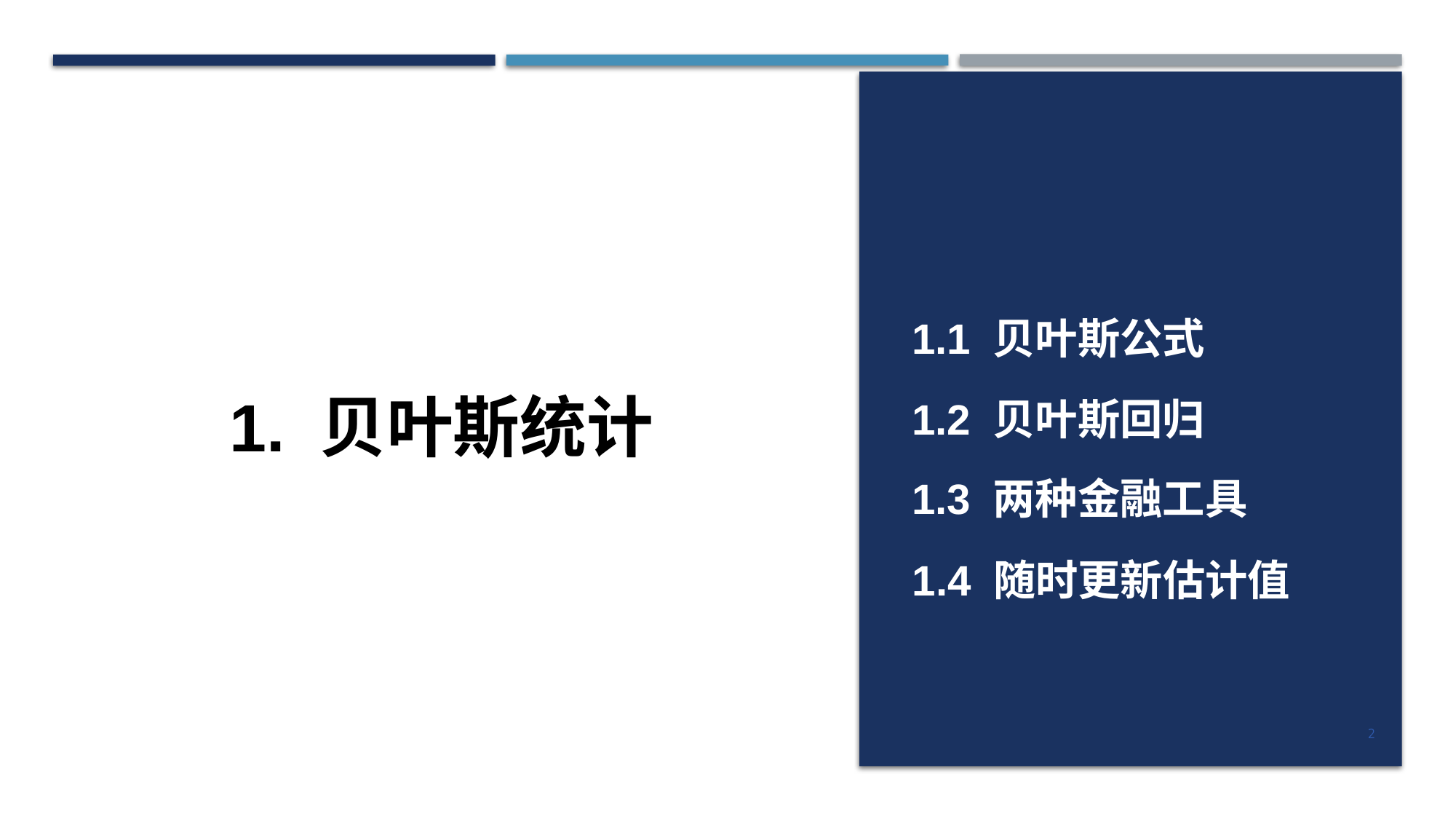

1.1 贝叶斯公式
1.2 贝叶斯回归
1. 贝叶斯统计
1.3 两种金融工具
1.4 随时更新估计值
2